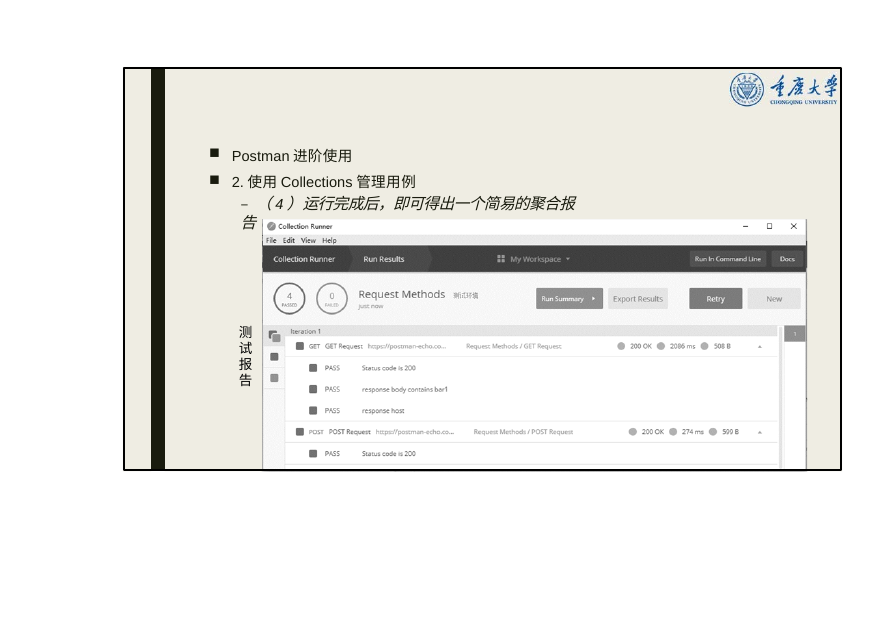

Postman进阶使用
2.使用Collections管理用例
– （4）运行完成后，即可得出一个简易的聚合报告

测 试 报 告